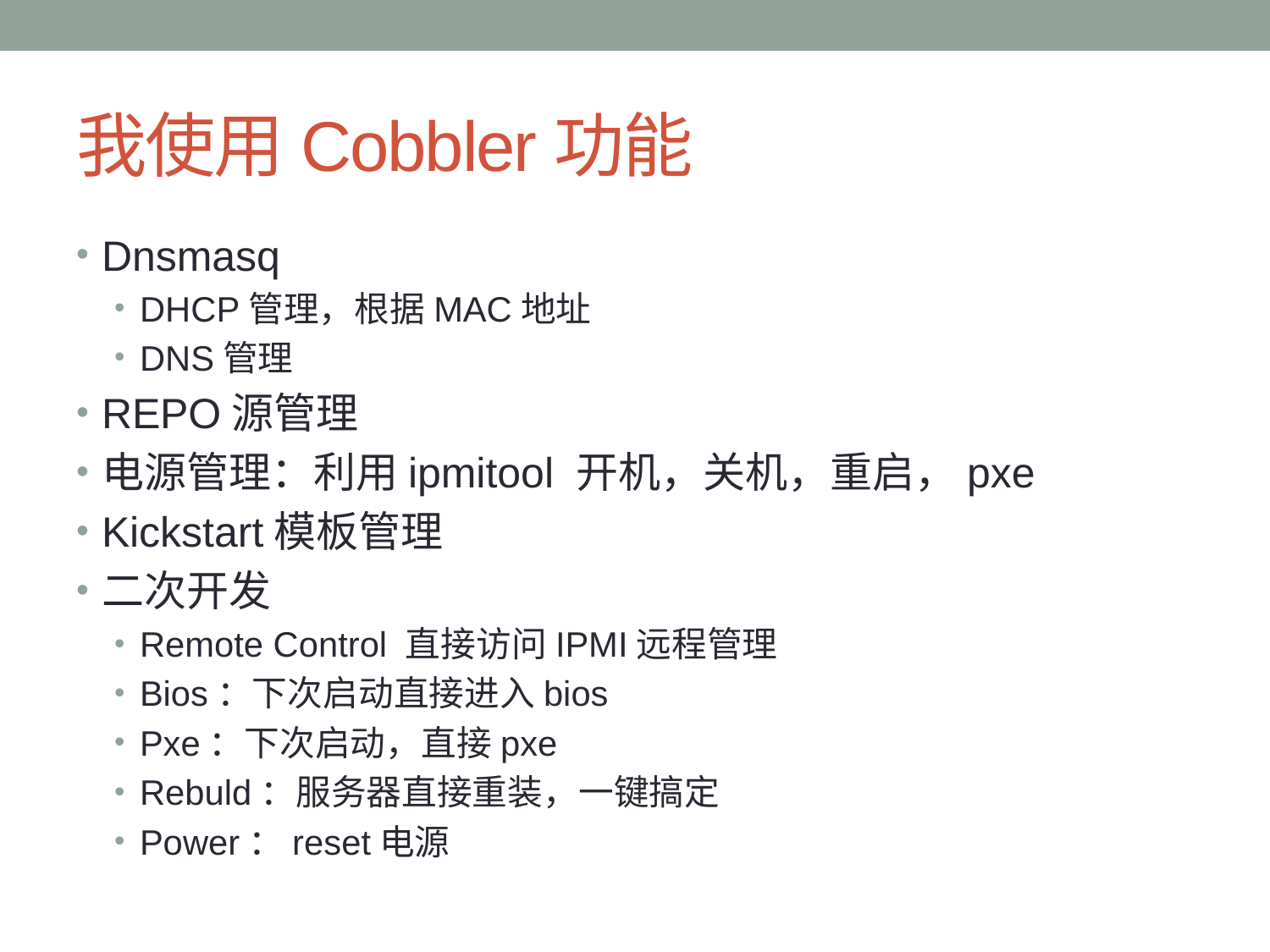

# 我使用Cobbler功能
Dnsmasq
DHCP管理，根据MAC地址
DNS管理
REPO源管理
电源管理：利用ipmitool 开机，关机，重启，pxe
Kickstart模板管理
二次开发
Remote Control 直接访问IPMI远程管理
Bios：下次启动直接进入bios
Pxe：下次启动，直接pxe
Rebuld：服务器直接重装，一键搞定
Power：reset电源